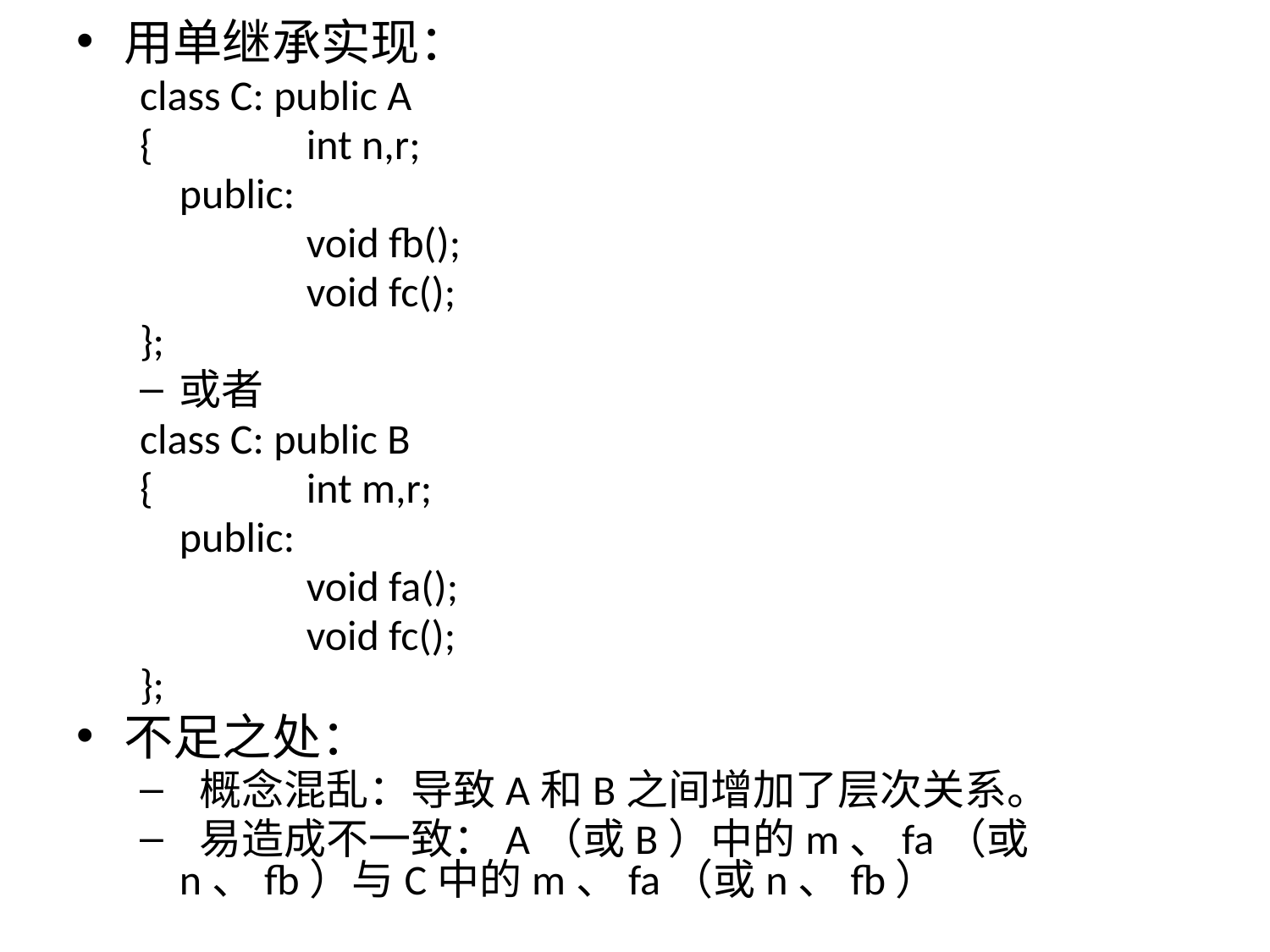

用单继承实现：
class C: public A
{		int n,r;
	public:
		void fb();
		void fc();
};
或者
class C: public B
{		int m,r;
	public:
		void fa();
		void fc();
};
不足之处：
 概念混乱：导致A和B之间增加了层次关系。
 易造成不一致：A（或B）中的m、fa（或n、fb）与C中的m、fa（或n、fb）